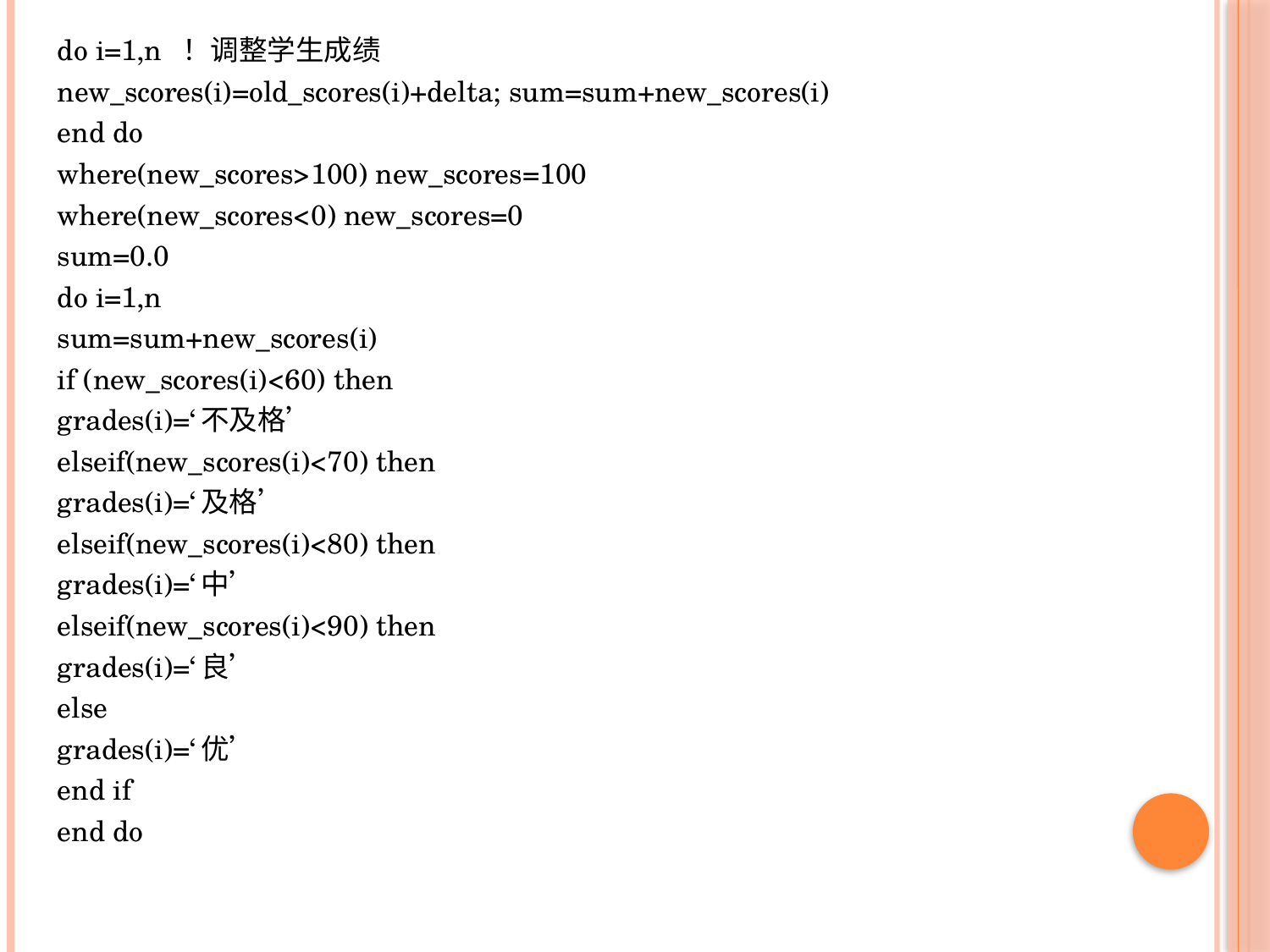

do i=1,n  ！调整学生成绩
new_scores(i)=old_scores(i)+delta; sum=sum+new_scores(i)
end do
where(new_scores>100) new_scores=100
where(new_scores<0) new_scores=0
sum=0.0
do i=1,n
sum=sum+new_scores(i)
if (new_scores(i)<60) then
grades(i)=‘不及格’
elseif(new_scores(i)<70) then
grades(i)=‘及格’
elseif(new_scores(i)<80) then
grades(i)=‘中’
elseif(new_scores(i)<90) then
grades(i)=‘良’
else
grades(i)=‘优’
end if
end do